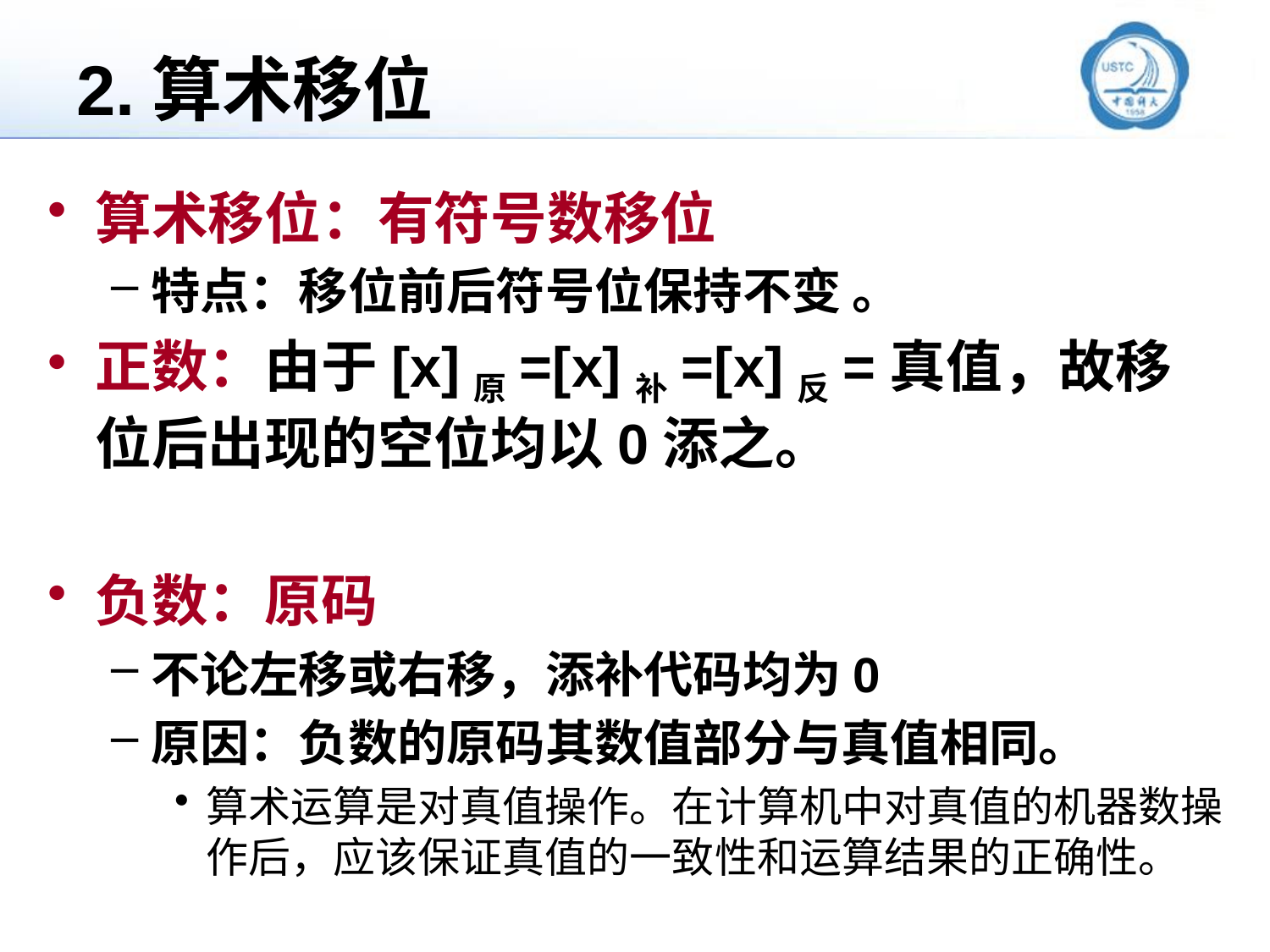

# 2.算术移位
算术移位：有符号数移位
特点：移位前后符号位保持不变 。
正数：由于[x]原=[x]补=[x]反=真值，故移位后出现的空位均以0添之。

负数：原码
不论左移或右移，添补代码均为0
原因：负数的原码其数值部分与真值相同。
算术运算是对真值操作。在计算机中对真值的机器数操作后，应该保证真值的一致性和运算结果的正确性。